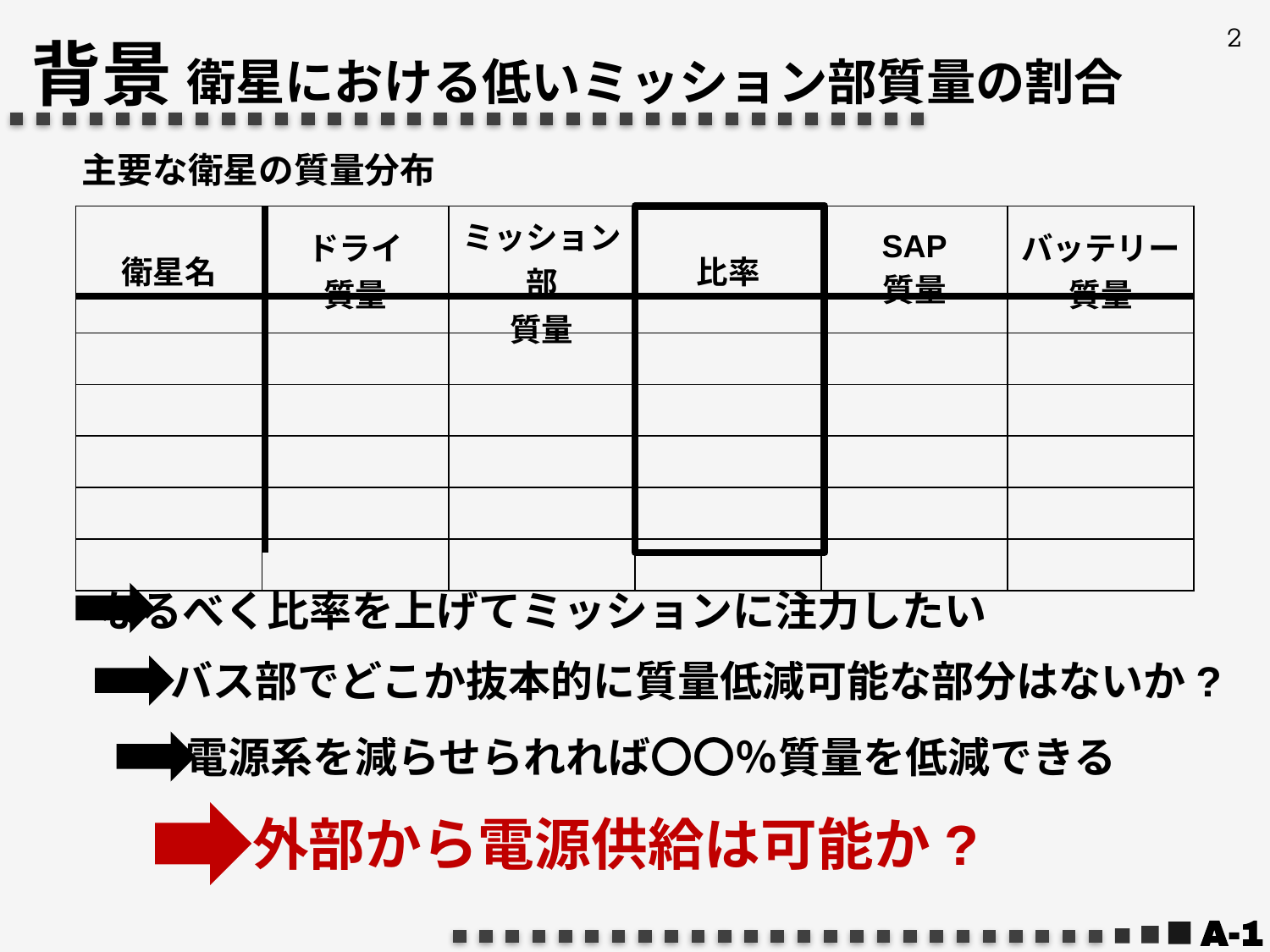

# 背景 衛星における低いミッション部質量の割合
主要な衛星の質量分布
| 衛星名 | ドライ 質量 | ミッション部 質量 | 比率 | SAP 質量 | バッテリー 質量 |
| --- | --- | --- | --- | --- | --- |
|  |  |  |  |  |  |
|  |  |  |  |  |  |
|  |  |  |  |  |  |
|  |  |  |  |  |  |
|  |  |  |  |  |  |

なるべく比率を上げてミッションに注力したい

バス部でどこか抜本的に質量低減可能な部分はないか?

電源系を減らせられれば〇〇％質量を低減できる

外部から電源供給は可能か?